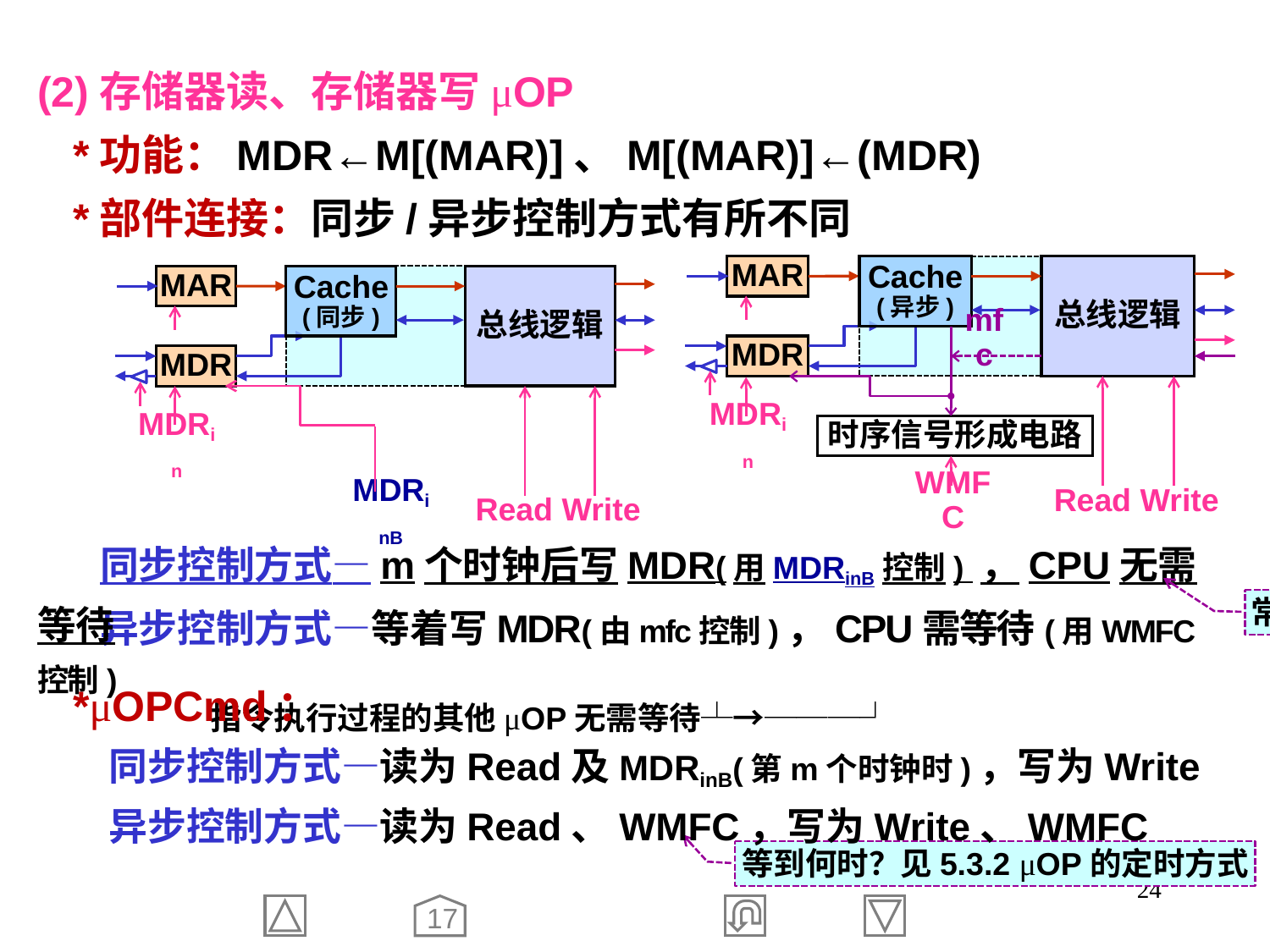

(2)存储器读、存储器写μOP
   *功能：MDR←M[(MAR)]、M[(MAR)]←(MDR)
   *部件连接：同步/异步控制方式有所不同

总线逻辑
MAR
Cache
(异步)
mfc
MDR

时序信号形成电路
MDRin
WMFC
Read Write

总线逻辑
MAR
Cache
(同步)
MDR

MDRin
MDRinB
Read Write
      同步控制方式—m个时钟后写MDR(用MDRinB控制) ，CPU无需等待
      异步控制方式—等着写MDR(由mfc控制)，CPU需等待(用WMFC控制)
                       指令执行过程的其他μOP无需等待┴→───┘
常数(最坏情况的时延)，性能差
   *μOPCmd：
       同步控制方式—读为Read及MDRinB(第m个时钟时)，写为Write
       异步控制方式—读为Read、WMFC，写为Write、WMFC
等到何时？见5.3.2 μOP的定时方式

24

17